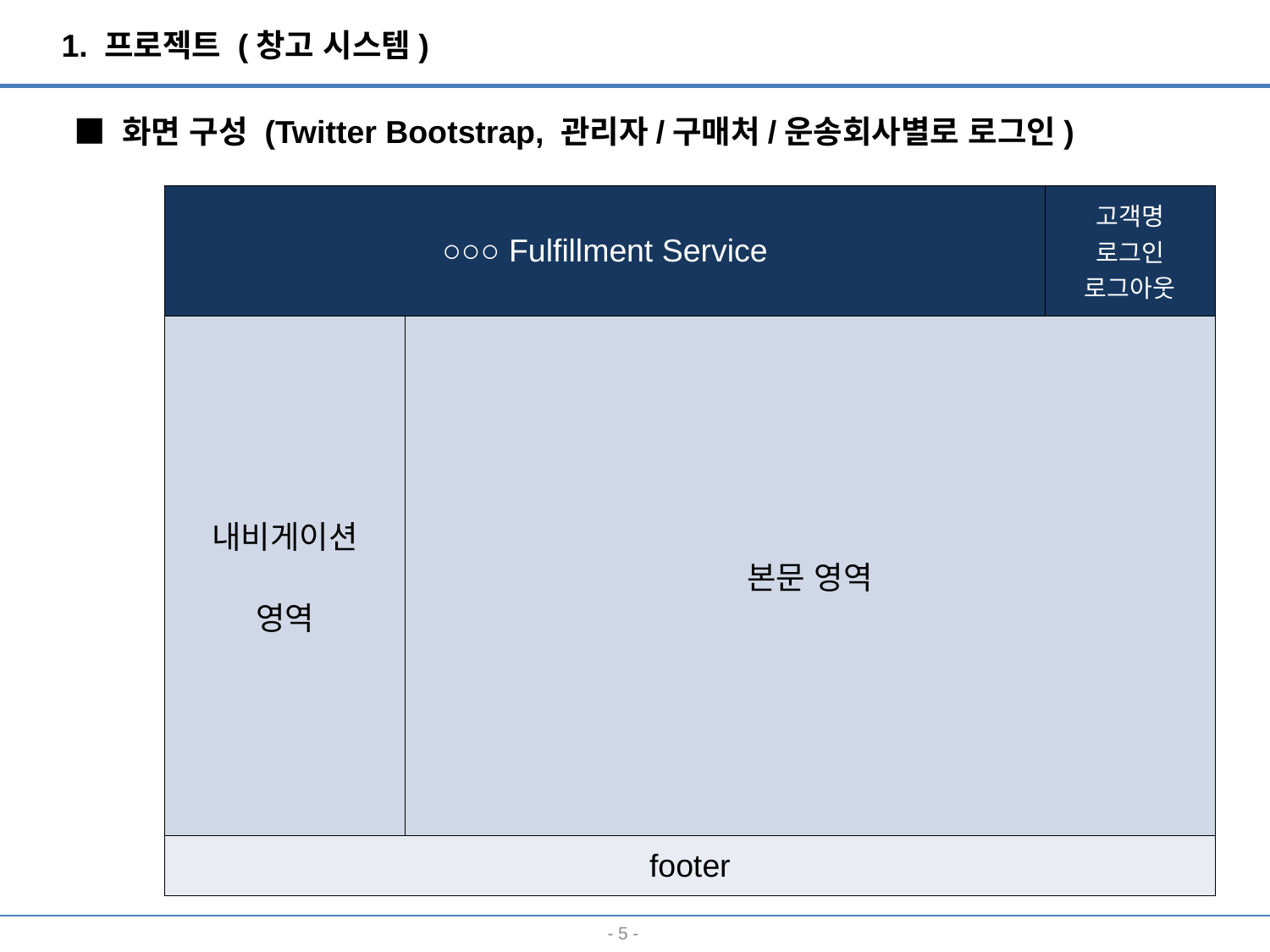

1. 프로젝트 (창고 시스템)
■ 화면 구성 (Twitter Bootstrap, 관리자/구매처/운송회사별로 로그인)
| ○○○ Fulfillment Service |  | 고객명 로그인 로그아웃 |
| --- | --- | --- |
| 내비게이션 영역 | 본문 영역 |  |
| footer |  |  |
- 5 -